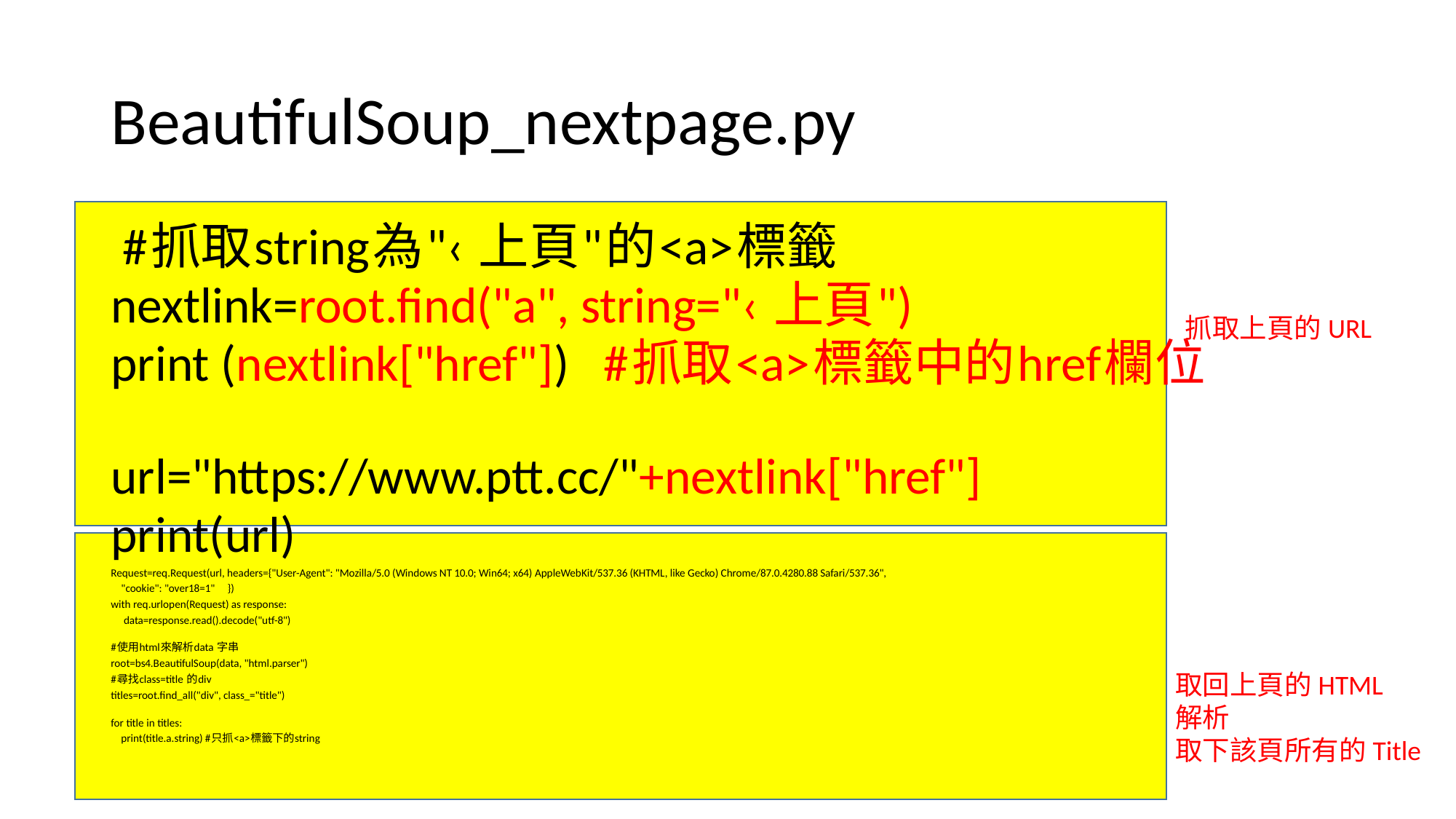

# BeautifulSoup_nextpage.py

 #抓取string為"‹ 上頁"的<a>標籤
nextlink=root.find("a", string="‹ 上頁")
print (nextlink["href"])   #抓取<a>標籤中的href欄位
url="https://www.ptt.cc/"+nextlink["href"]
print(url)
Request=req.Request(url, headers={"User-Agent": "Mozilla/5.0 (Windows NT 10.0; Win64; x64) AppleWebKit/537.36 (KHTML, like Gecko) Chrome/87.0.4280.88 Safari/537.36",
    "cookie": "over18=1"     })
with req.urlopen(Request) as response:
     data=response.read().decode("utf-8")
#使用html來解析data 字串
root=bs4.BeautifulSoup(data, "html.parser")
#尋找class=title 的div
titles=root.find_all("div", class_="title")
for title in titles:
    print(title.a.string) #只抓<a>標籤下的string

抓取上頁的URL

取回上頁的HTML
解析
取下該頁所有的Title